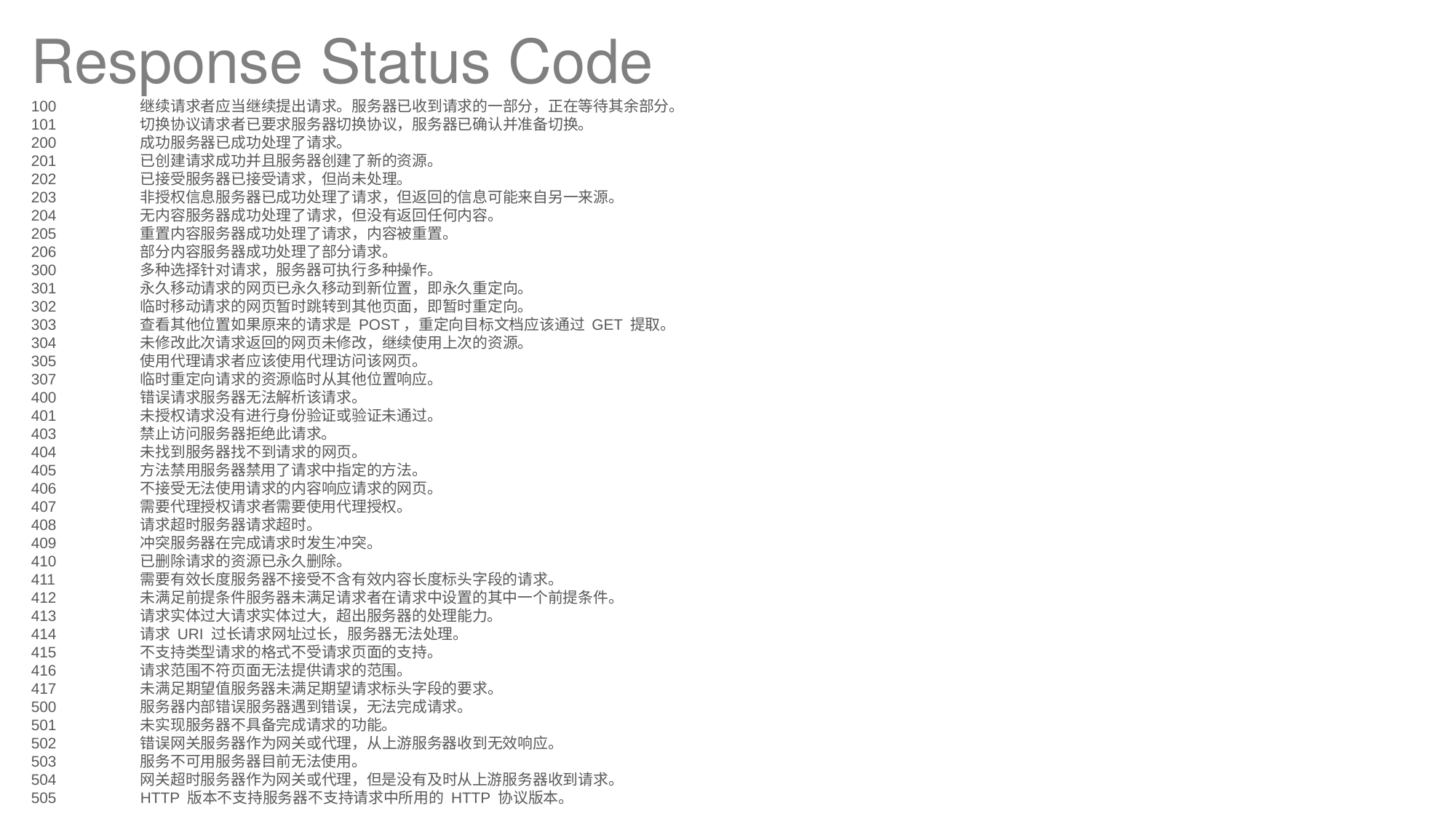

Response Status Code
100	继续请求者应当继续提出请求。服务器已收到请求的一部分，正在等待其余部分。
101	切换协议请求者已要求服务器切换协议，服务器已确认并准备切换。
200	成功服务器已成功处理了请求。
201	已创建请求成功并且服务器创建了新的资源。
202	已接受服务器已接受请求，但尚未处理。
203	非授权信息服务器已成功处理了请求，但返回的信息可能来自另一来源。
204	无内容服务器成功处理了请求，但没有返回任何内容。
205	重置内容服务器成功处理了请求，内容被重置。
206	部分内容服务器成功处理了部分请求。
300	多种选择针对请求，服务器可执行多种操作。
301	永久移动请求的网页已永久移动到新位置，即永久重定向。
302	临时移动请求的网页暂时跳转到其他页面，即暂时重定向。
303	查看其他位置如果原来的请求是 POST，重定向目标文档应该通过 GET 提取。
304	未修改此次请求返回的网页未修改，继续使用上次的资源。
305	使用代理请求者应该使用代理访问该网页。
307	临时重定向请求的资源临时从其他位置响应。
400	错误请求服务器无法解析该请求。
401	未授权请求没有进行身份验证或验证未通过。
403	禁止访问服务器拒绝此请求。
404	未找到服务器找不到请求的网页。
405	方法禁用服务器禁用了请求中指定的方法。
406	不接受无法使用请求的内容响应请求的网页。
407	需要代理授权请求者需要使用代理授权。
408	请求超时服务器请求超时。
409	冲突服务器在完成请求时发生冲突。
410	已删除请求的资源已永久删除。
411	需要有效长度服务器不接受不含有效内容长度标头字段的请求。
412	未满足前提条件服务器未满足请求者在请求中设置的其中一个前提条件。
413	请求实体过大请求实体过大，超出服务器的处理能力。
414	请求 URI 过长请求网址过长，服务器无法处理。
415	不支持类型请求的格式不受请求页面的支持。
416	请求范围不符页面无法提供请求的范围。
417	未满足期望值服务器未满足期望请求标头字段的要求。
500	服务器内部错误服务器遇到错误，无法完成请求。
501	未实现服务器不具备完成请求的功能。
502	错误网关服务器作为网关或代理，从上游服务器收到无效响应。
503	服务不可用服务器目前无法使用。
504	网关超时服务器作为网关或代理，但是没有及时从上游服务器收到请求。
505	HTTP 版本不支持服务器不支持请求中所用的 HTTP 协议版本。